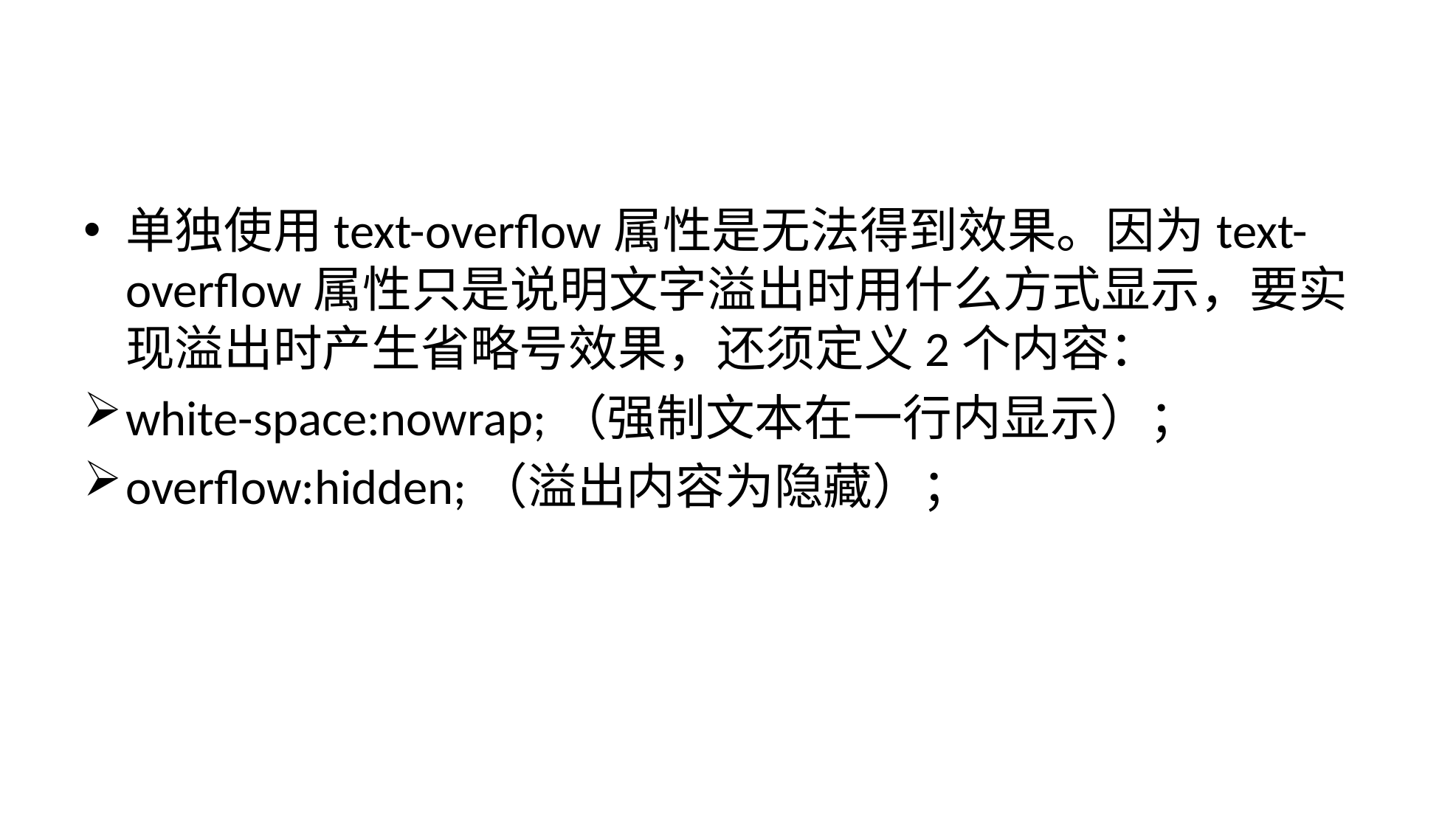

#
单独使用text-overflow属性是无法得到效果。因为text-overflow属性只是说明文字溢出时用什么方式显示，要实现溢出时产生省略号效果，还须定义2个内容：
white-space:nowrap;（强制文本在一行内显示）；
overflow:hidden;（溢出内容为隐藏）；